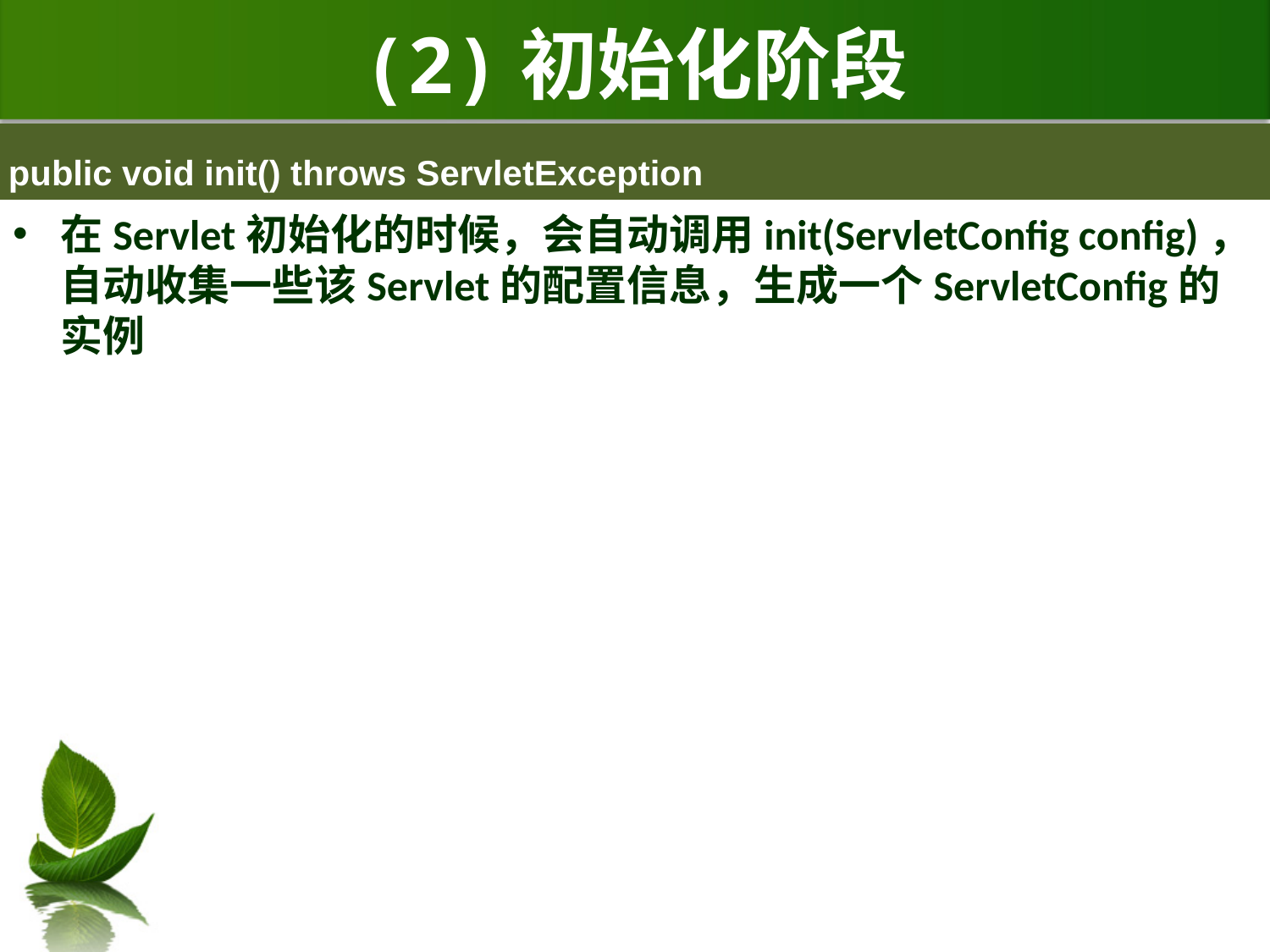

# (2)初始化阶段
public void init() throws ServletException
在Servlet初始化的时候，会自动调用init(ServletConfig config)，自动收集一些该Servlet的配置信息，生成一个ServletConfig的实例